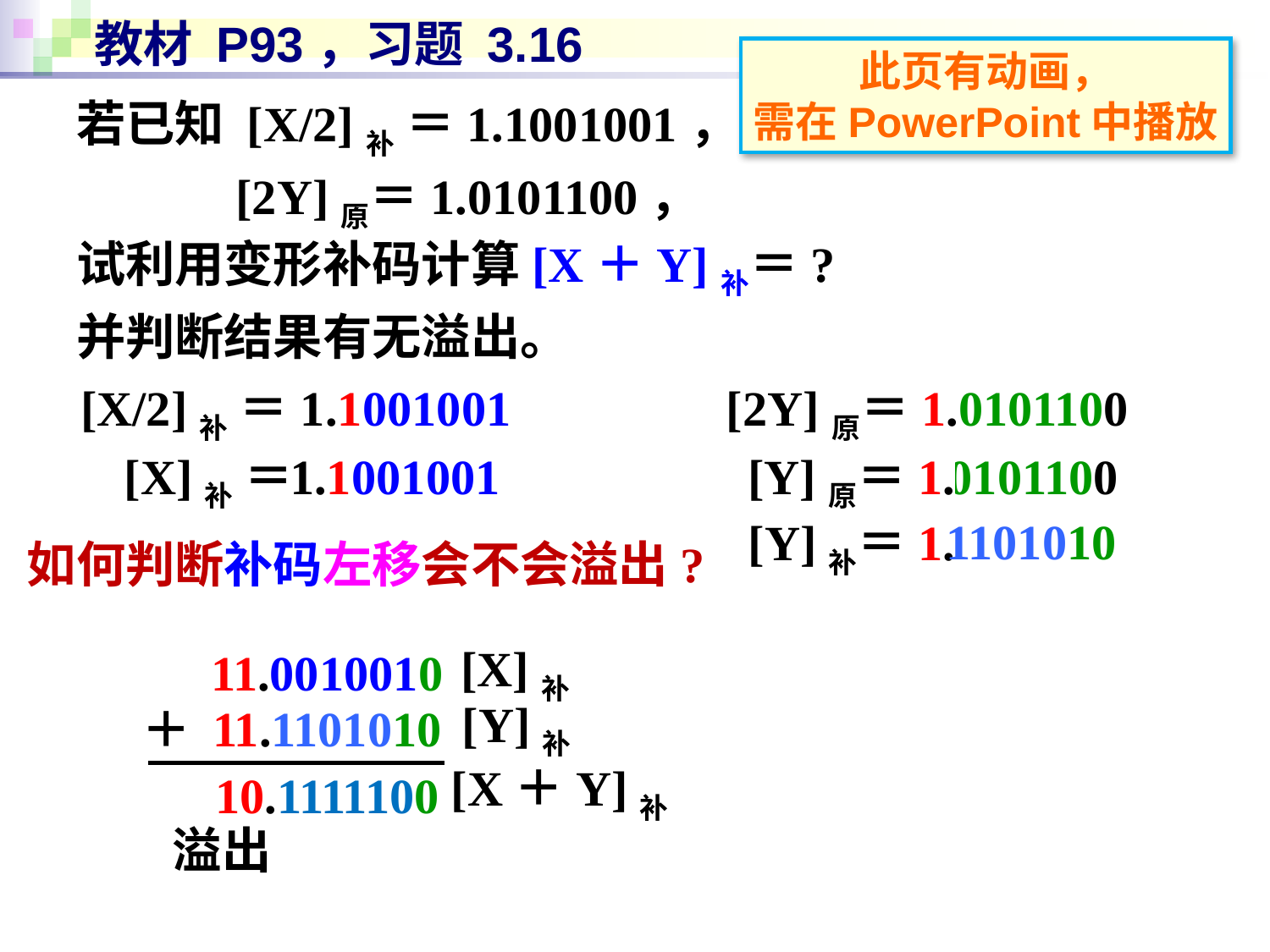

# 教材 P93，习题 3.16
此页有动画，
需在PowerPoint中播放
若已知 [X/2]补 ＝1.1001001，
             [2Y]原＝1.0101100，
试利用变形补码计算[X＋Y]补＝?
并判断结果有无溢出。
[X/2]补 ＝1.1001001
 [2Y]原＝1.0101100
0101100
0
1
 [Y]原＝1.
.
[X]补 ＝
1
001001
0

1101010
[Y]补＝1.
如何判断补码左移会不会溢出?
[X]补
11.0010010
[Y]补
11.1101010
＋
[X＋Y]补
10.1111100
溢出
34